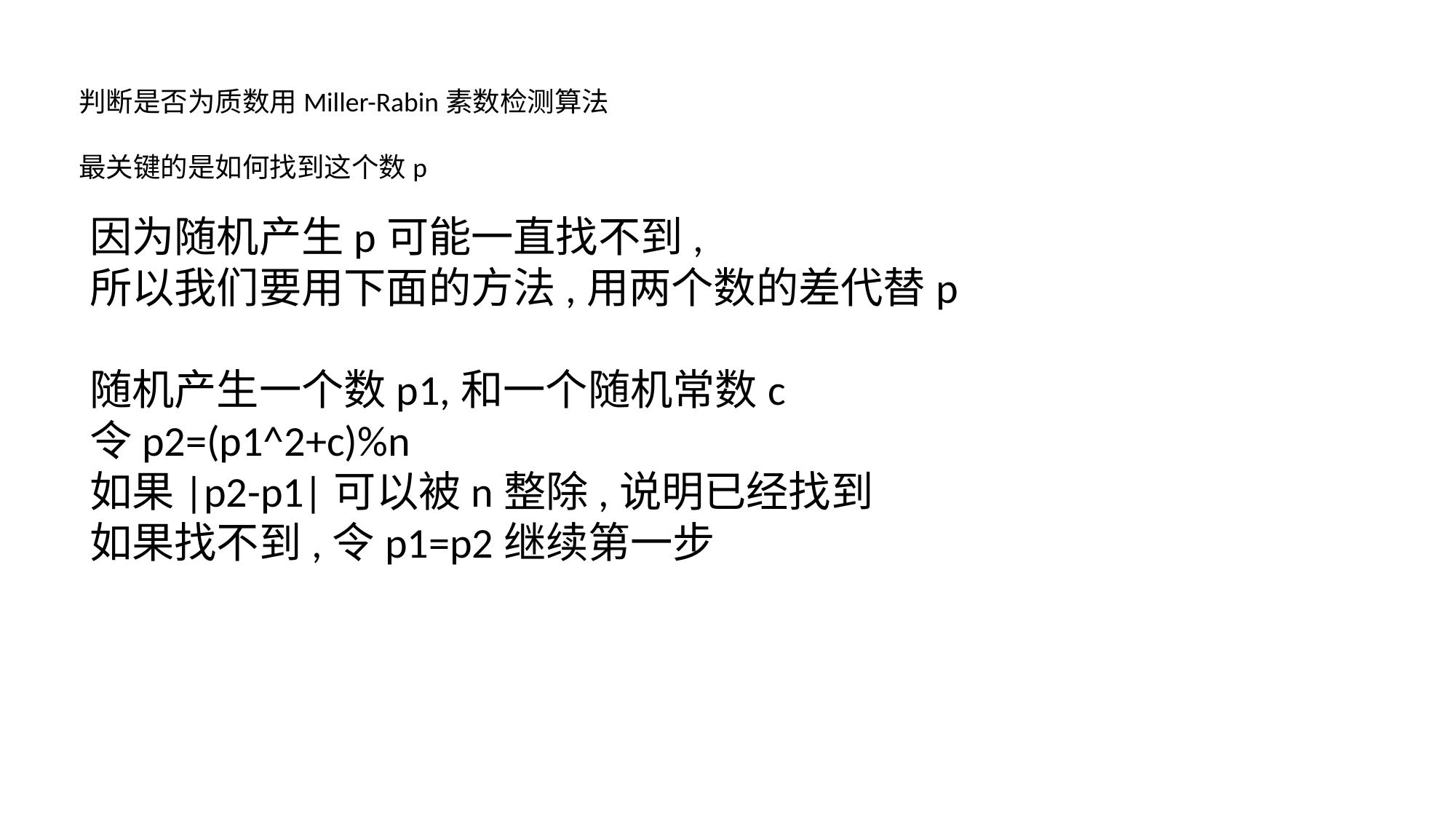

判断是否为质数用Miller-Rabin素数检测算法

最关键的是如何找到这个数p
因为随机产生p可能一直找不到,
所以我们要用下面的方法,用两个数的差代替p

随机产生一个数p1,和一个随机常数c
令p2=(p1^2+c)%n
如果|p2-p1|可以被n整除,说明已经找到
如果找不到,令p1=p2继续第一步